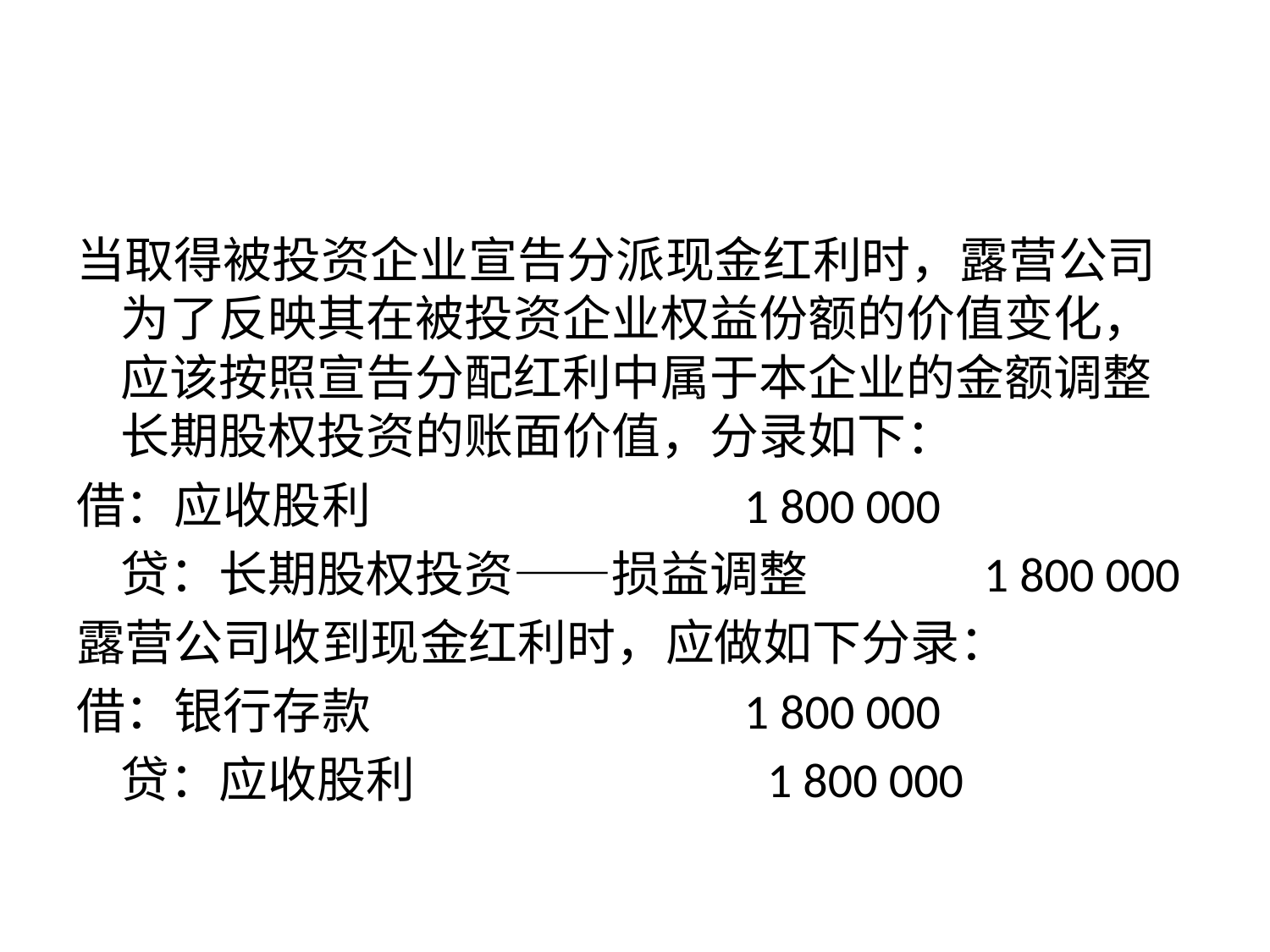

#
当取得被投资企业宣告分派现金红利时，露营公司为了反映其在被投资企业权益份额的价值变化，应该按照宣告分配红利中属于本企业的金额调整长期股权投资的账面价值，分录如下：
借：应收股利                                 1 800 000
	贷：长期股权投资——损益调整               1 800 000
露营公司收到现金红利时，应做如下分录：
借：银行存款                                 1 800 000
	贷：应收股利                               1 800 000